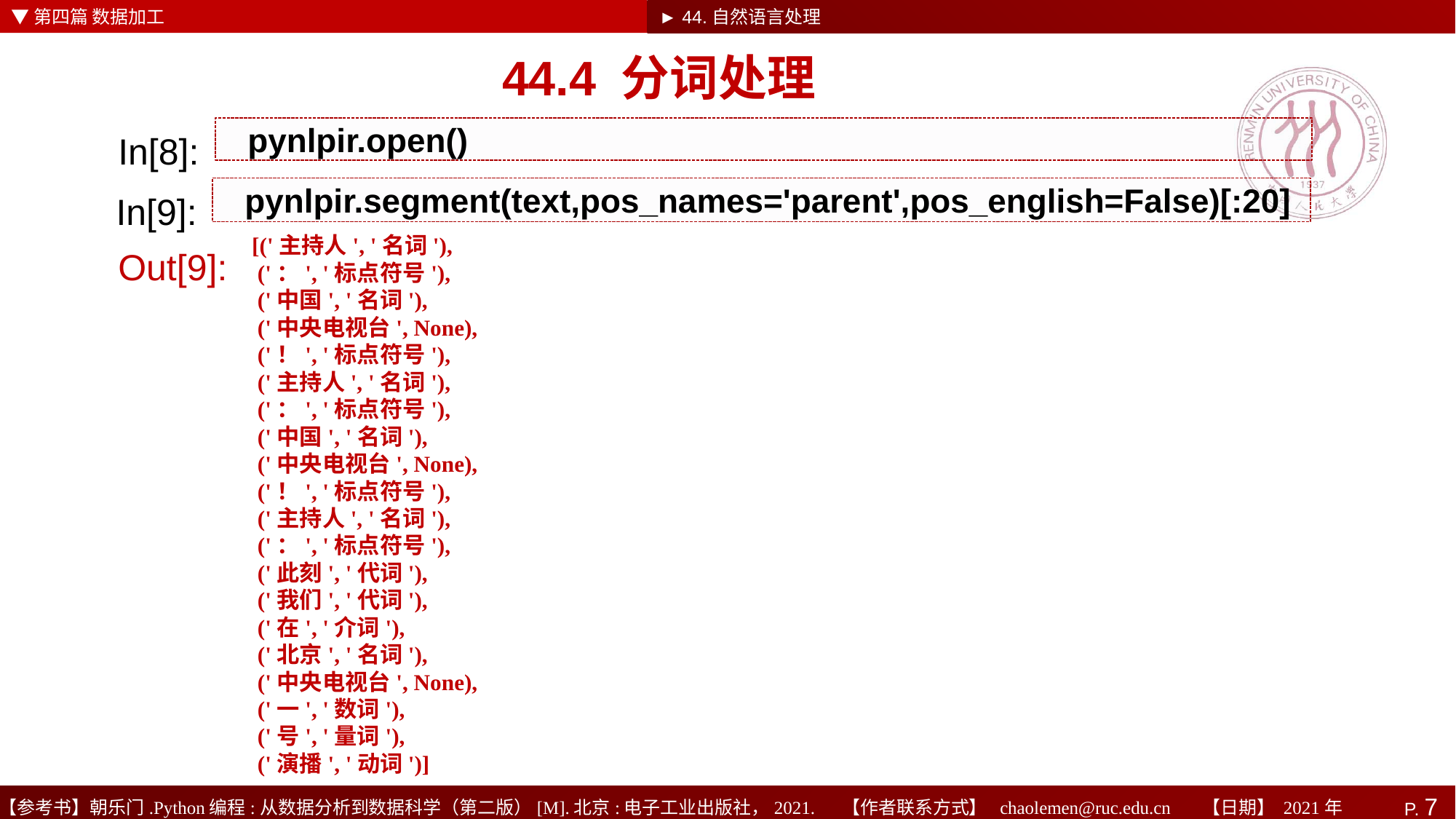

▼第四篇 数据加工
► 44.自然语言处理
# 44.4 分词处理
pynlpir.open()
In[8]:
pynlpir.segment(text,pos_names='parent',pos_english=False)[:20]
In[9]:
[('主持人', '名词'),
 ('：', '标点符号'),
 ('中国', '名词'),
 ('中央电视台', None),
 ('！', '标点符号'),
 ('主持人', '名词'),
 ('：', '标点符号'),
 ('中国', '名词'),
 ('中央电视台', None),
 ('！', '标点符号'),
 ('主持人', '名词'),
 ('：', '标点符号'),
 ('此刻', '代词'),
 ('我们', '代词'),
 ('在', '介词'),
 ('北京', '名词'),
 ('中央电视台', None),
 ('一', '数词'),
 ('号', '量词'),
 ('演播', '动词')]
Out[9]: